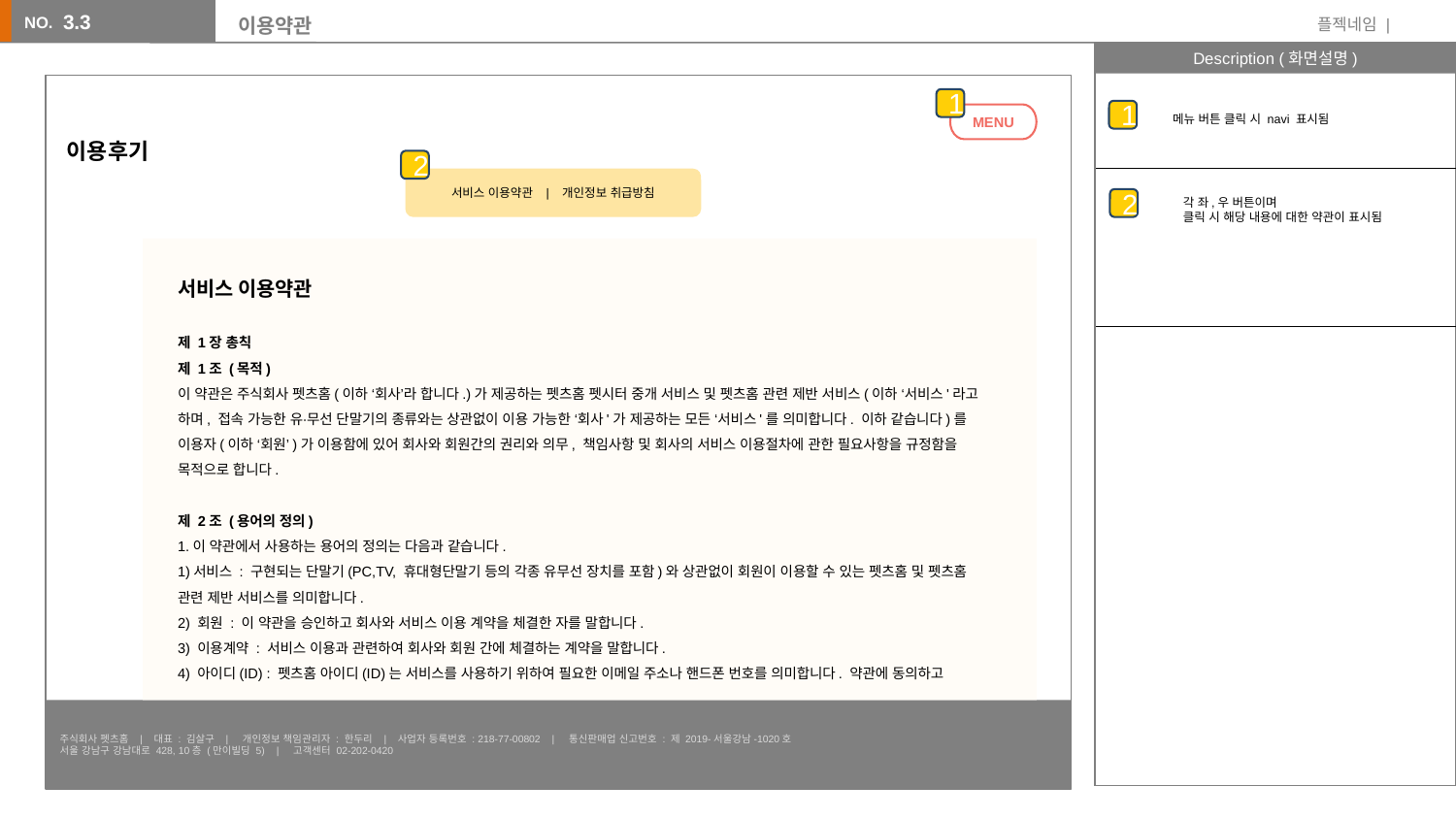

# 이용약관
3.3

1
1
MENU
메뉴 버튼 클릭 시 navi 표시됨
이용후기
2
서비스 이용약관   |   개인정보 취급방침
각 좌,우 버튼이며
클릭 시 해당 내용에 대한 약관이 표시됨
2

서비스 이용약관

제 1장 총칙
제 1조 (목적)
이 약관은 주식회사 펫츠홈(이하 ‘회사’라 합니다.)가 제공하는 펫츠홈 펫시터 중개 서비스 및 펫츠홈 관련 제반 서비스(이하 ‘서비스'라고 하며, 접속 가능한 유∙무선 단말기의 종류와는 상관없이 이용 가능한 ‘회사'가 제공하는 모든 ‘서비스'를 의미합니다. 이하 같습니다)를 이용자(이하 ‘회원’)가 이용함에 있어 회사와 회원간의 권리와 의무, 책임사항 및 회사의 서비스 이용절차에 관한 필요사항을 규정함을 목적으로 합니다.

제 2조 (용어의 정의)
1.이 약관에서 사용하는 용어의 정의는 다음과 같습니다.
1)서비스 : 구현되는 단말기(PC,TV, 휴대형단말기 등의 각종 유무선 장치를 포함)와 상관없이 회원이 이용할 수 있는 펫츠홈 및 펫츠홈 관련 제반 서비스를 의미합니다.
2) 회원 : 이 약관을 승인하고 회사와 서비스 이용 계약을 체결한 자를 말합니다.
3) 이용계약 : 서비스 이용과 관련하여 회사와 회원 간에 체결하는 계약을 말합니다.
4) 아이디(ID) : 펫츠홈 아이디(ID)는 서비스를 사용하기 위하여 필요한 이메일 주소나 핸드폰 번호를 의미합니다. 약관에 동의하고

주식회사 펫츠홈   |   대표 : 김살구   |    개인정보 책임관리자 : 한두리   |   사업자 등록번호 : 218-77-00802    |    통신판매업 신고번호 : 제 2019-서울강남-1020호
서울 강남구 강남대로 428, 10층 (만이빌딩 5)    |    고객센터 02-202-0420